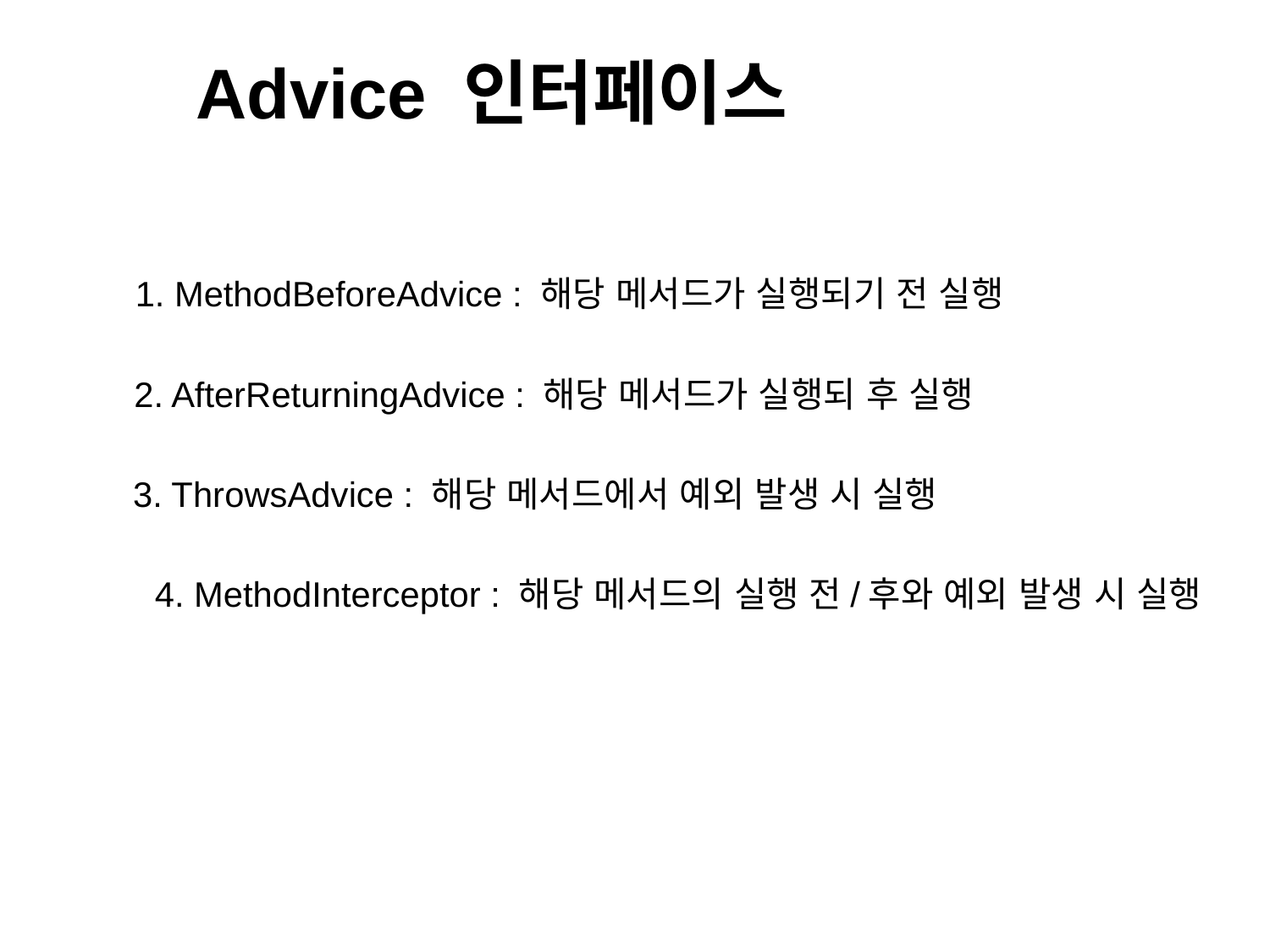

Advice 인터페이스
1. MethodBeforeAdvice : 해당 메서드가 실행되기 전 실행
2. AfterReturningAdvice : 해당 메서드가 실행되 후 실행
3. ThrowsAdvice : 해당 메서드에서 예외 발생 시 실행
4. MethodInterceptor : 해당 메서드의 실행 전/후와 예외 발생 시 실행